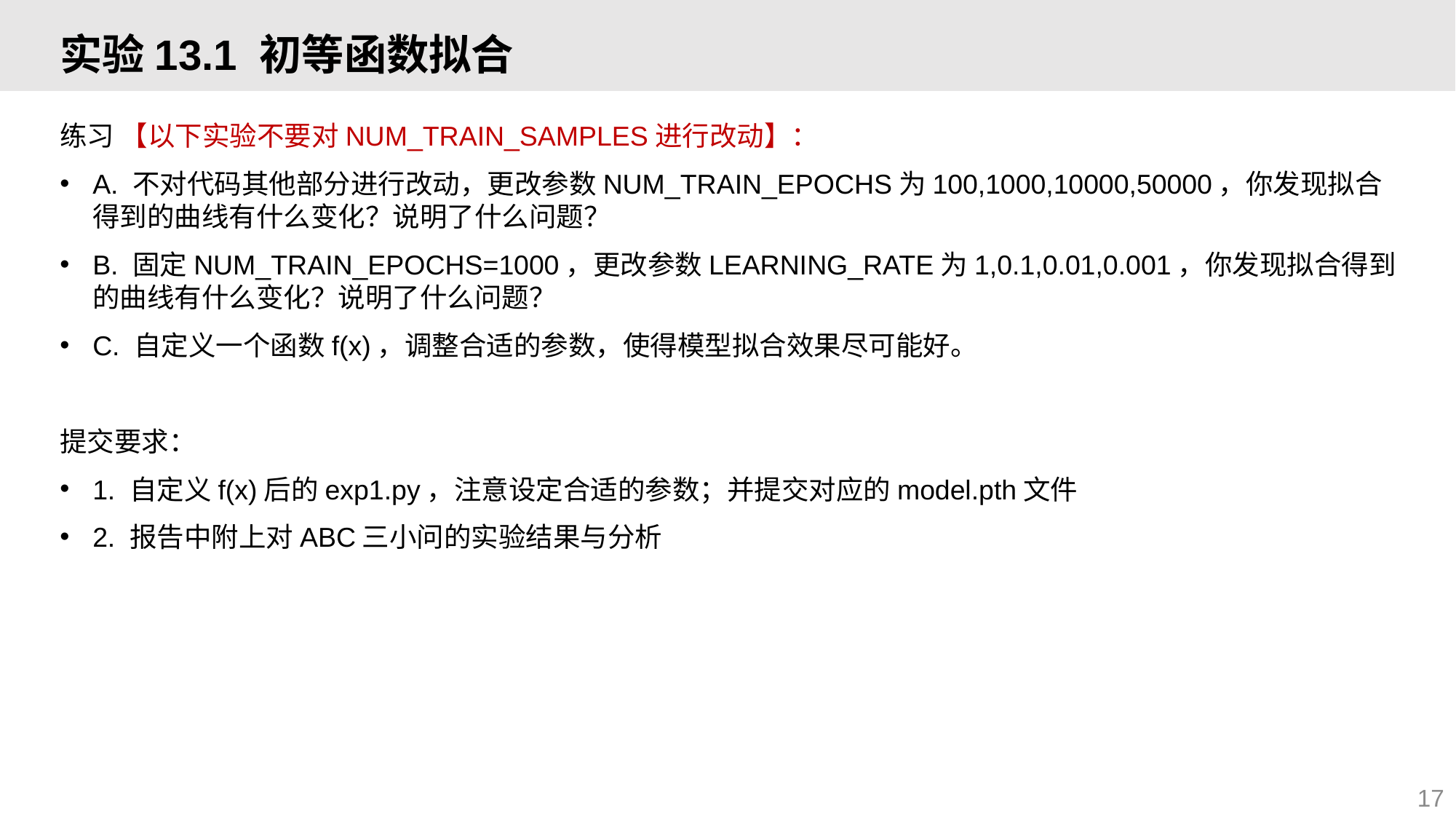

# 实验13.1 初等函数拟合
练习 【以下实验不要对NUM_TRAIN_SAMPLES进行改动】：
A. 不对代码其他部分进行改动，更改参数NUM_TRAIN_EPOCHS为100,1000,10000,50000，你发现拟合得到的曲线有什么变化？说明了什么问题？
B. 固定NUM_TRAIN_EPOCHS=1000，更改参数LEARNING_RATE为1,0.1,0.01,0.001，你发现拟合得到的曲线有什么变化？说明了什么问题？
C. 自定义一个函数f(x)，调整合适的参数，使得模型拟合效果尽可能好。

提交要求：
1. 自定义f(x)后的exp1.py，注意设定合适的参数；并提交对应的model.pth文件
2. 报告中附上对ABC三小问的实验结果与分析

17